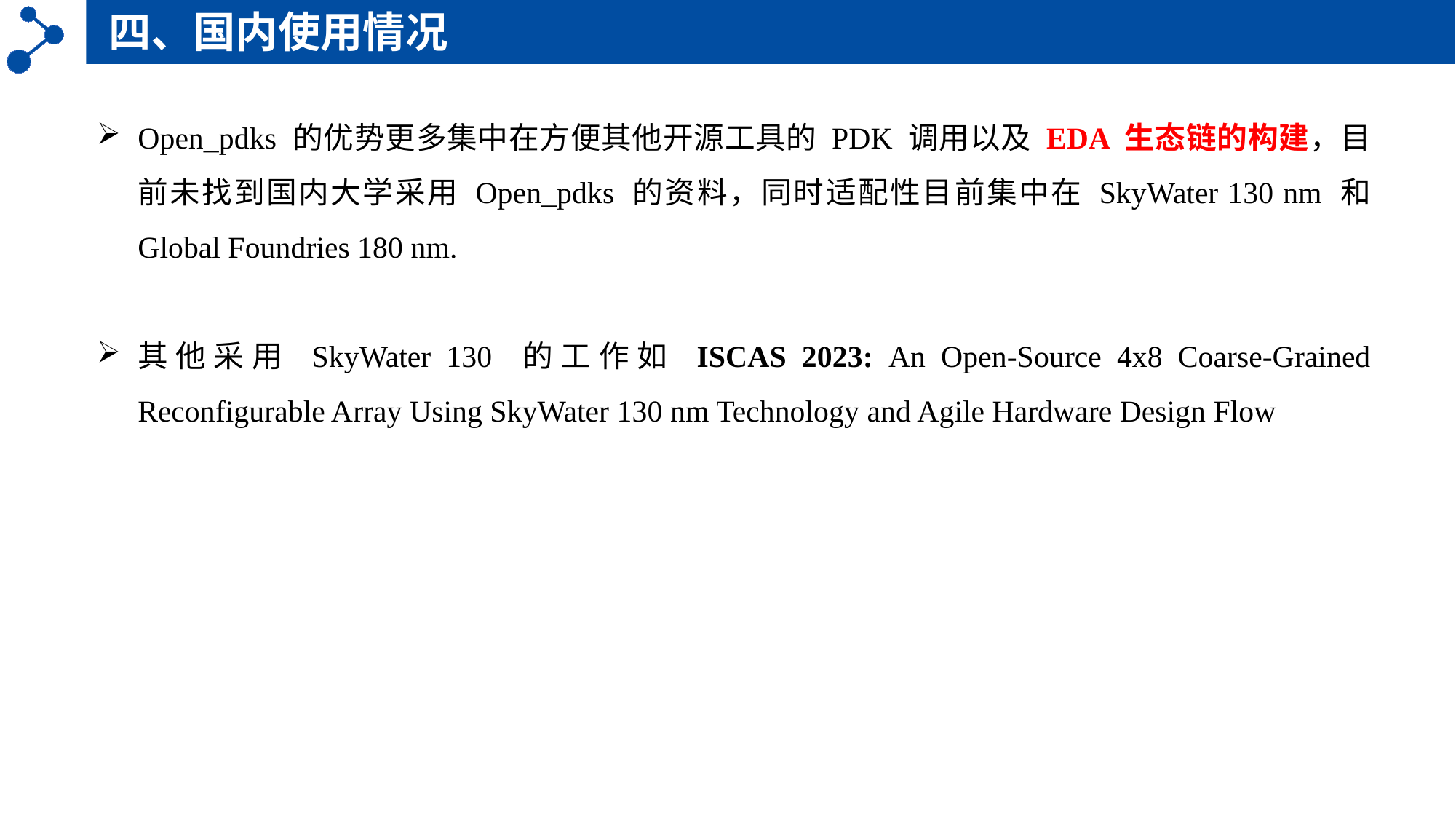

四、国内使用情况

Open_pdks 的优势更多集中在方便其他开源工具的 PDK 调用以及 EDA 生态链的构建，目前未找到国内大学采用 Open_pdks 的资料，同时适配性目前集中在 SkyWater 130 nm 和 Global Foundries 180 nm.

其他采用 SkyWater 130 的工作如 ISCAS 2023: An Open-Source 4x8 Coarse-Grained Reconfigurable Array Using SkyWater 130 nm Technology and Agile Hardware Design Flow

22